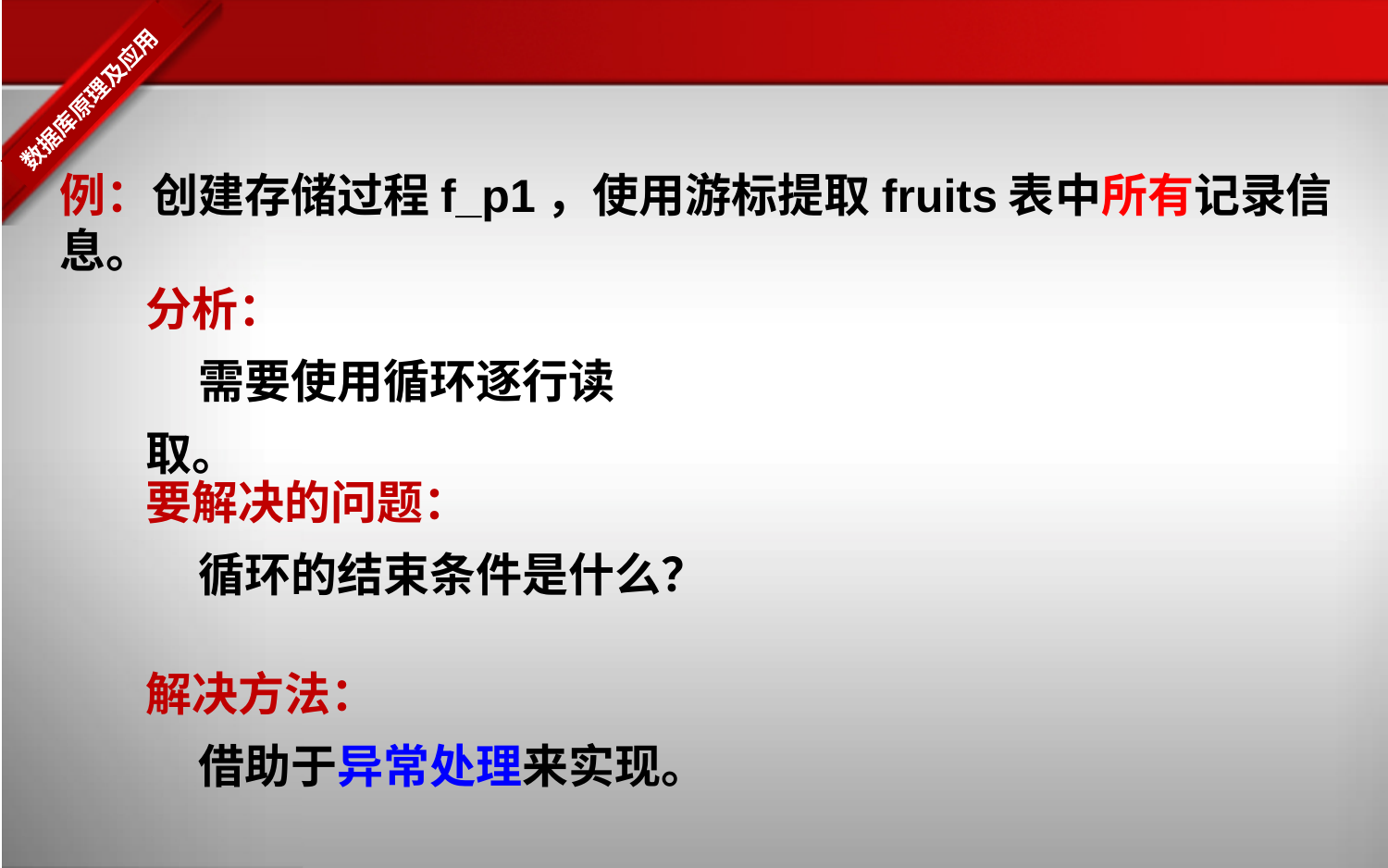

例：创建存储过程f_p1，使用游标提取fruits表中所有记录信息。
分析：
    需要使用循环逐行读取。
要解决的问题：
    循环的结束条件是什么？
解决方法：
    借助于异常处理来实现。